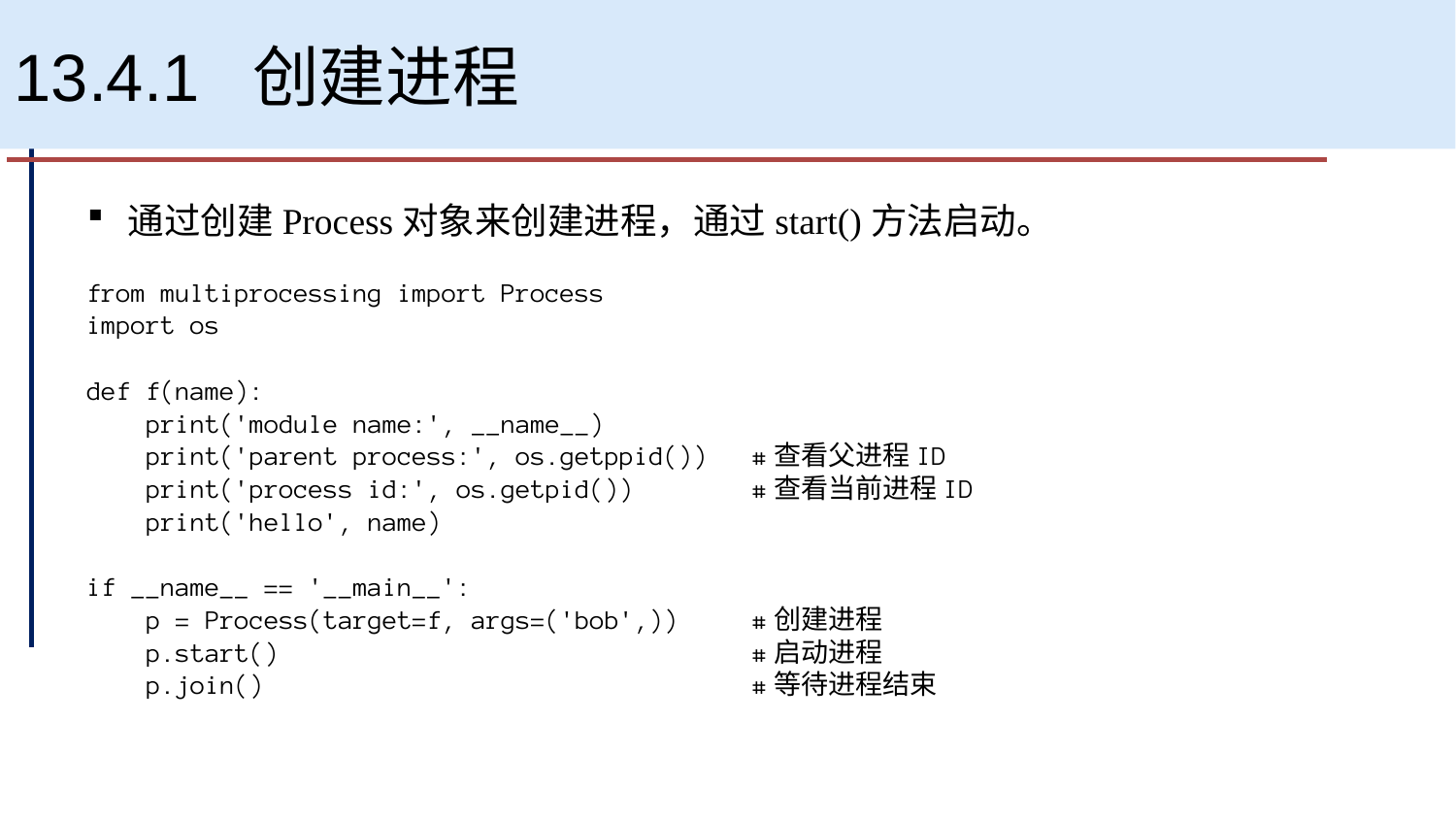

# 13.4.1  创建进程
通过创建Process对象来创建进程，通过start()方法启动。

from multiprocessing import Process
import os

def f(name):
    print('module name:', __name__)
    print('parent process:', os.getppid())   #查看父进程ID
    print('process id:', os.getpid())        #查看当前进程ID
    print('hello', name)

if __name__ == '__main__':
    p = Process(target=f, args=('bob',))     #创建进程
    p.start()                                #启动进程
    p.join()                                 #等待进程结束